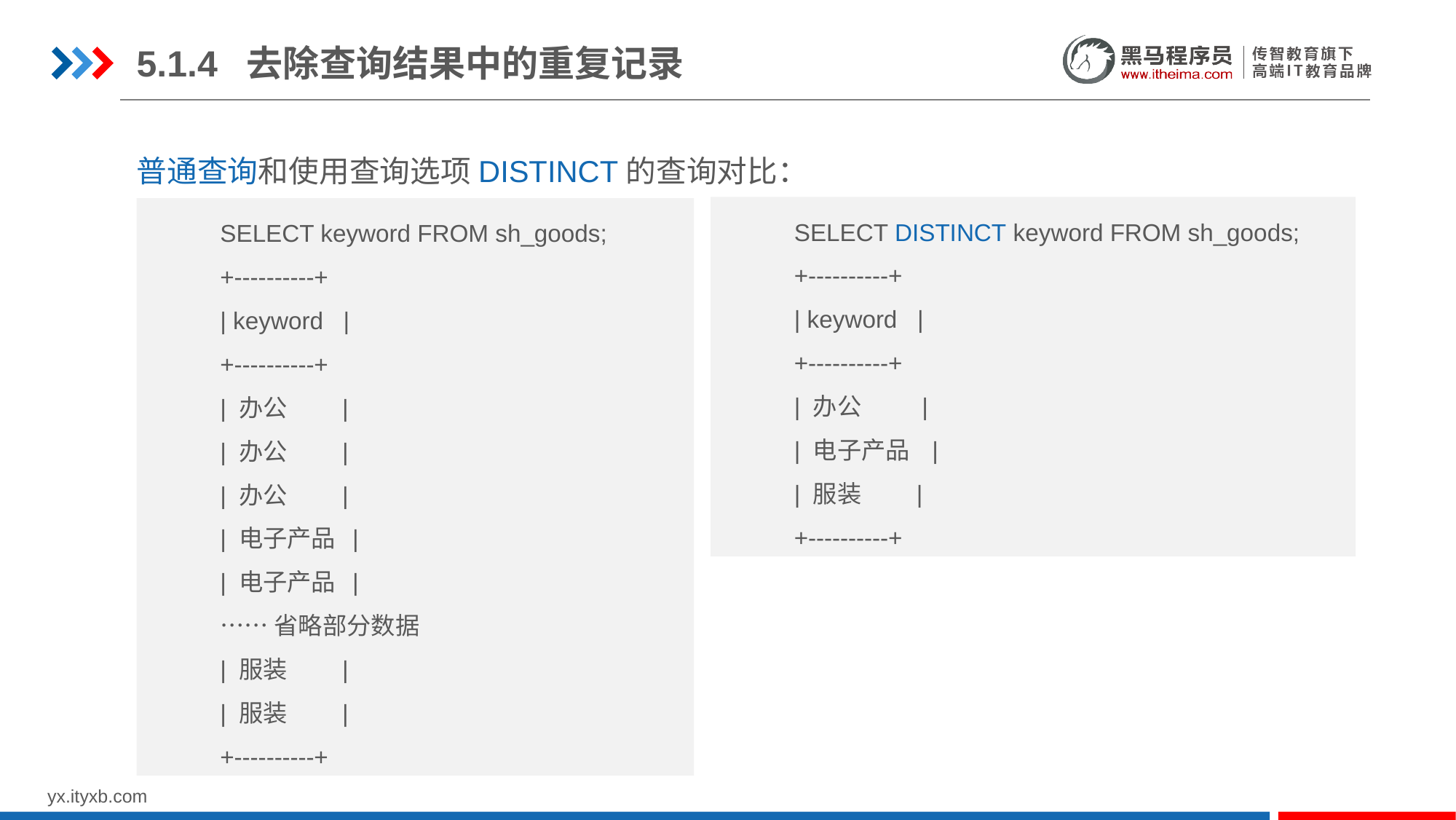

5.1.4  去除查询结果中的重复记录
普通查询和使用查询选项DISTINCT的查询对比：
SELECT keyword FROM sh_goods;
+----------+
| keyword   |
+----------+
| 办公         |
| 办公         |
| 办公         |
| 电子产品  |
| 电子产品  |
……省略部分数据
| 服装         |
| 服装         |
+----------+
SELECT DISTINCT keyword FROM sh_goods;
+----------+
| keyword   |
+----------+
| 办公          |
| 电子产品   |
| 服装         |
+----------+